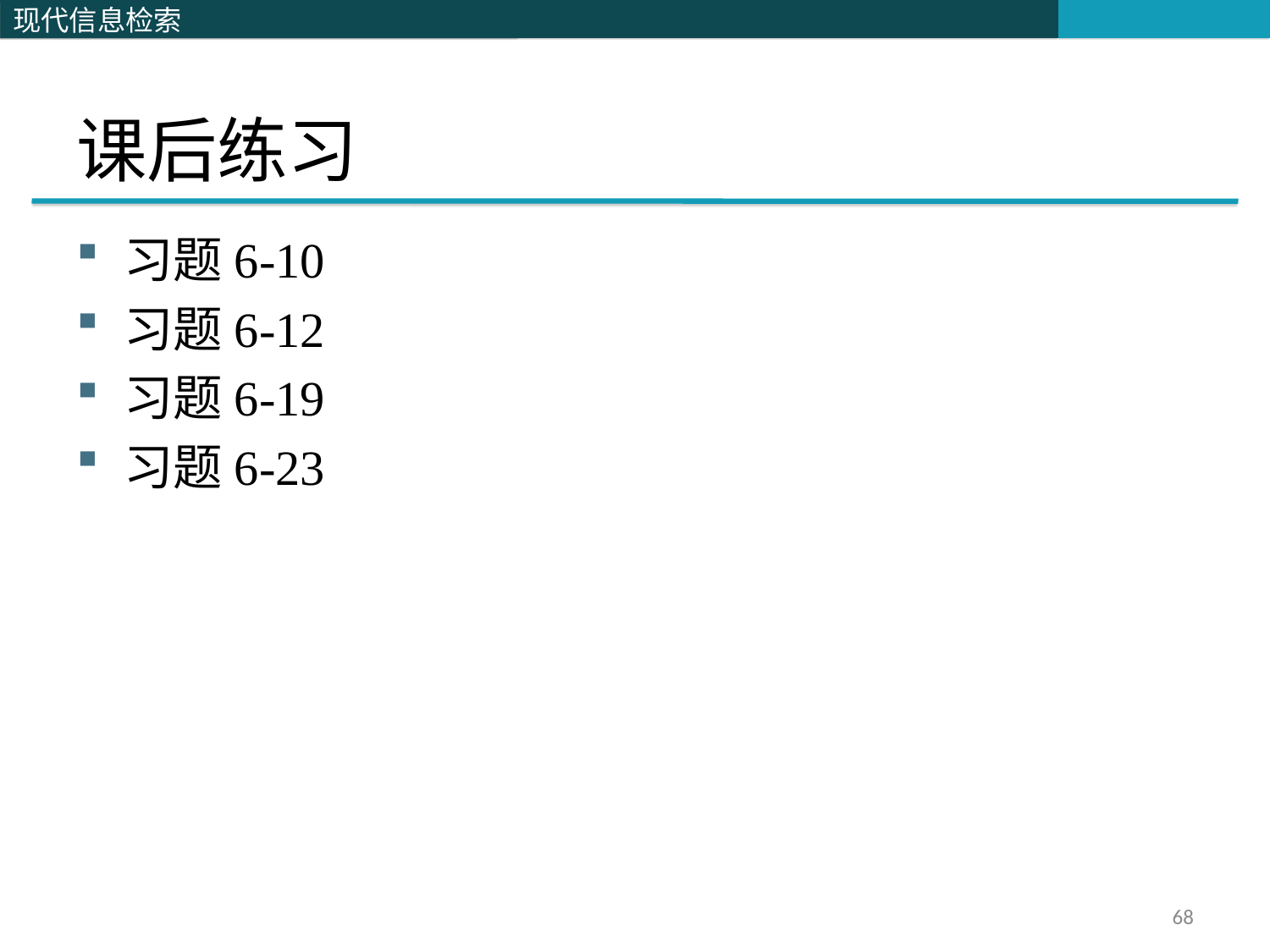

# 课后练习
习题6-10
习题6-12
习题6-19
习题6-23

68